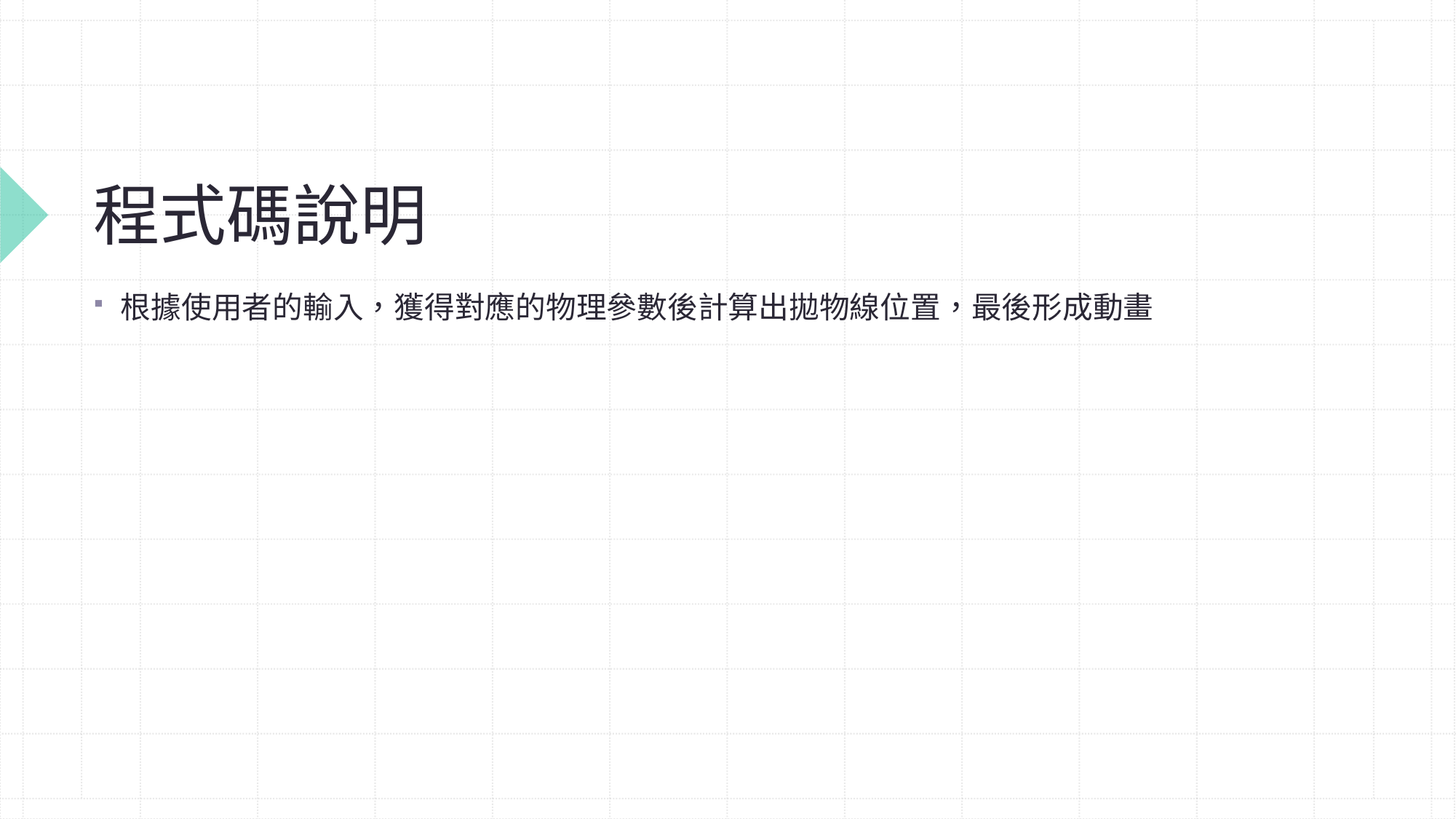

# 程式碼說明
根據使用者的輸入，獲得對應的物理參數後計算出拋物線位置，最後形成動畫